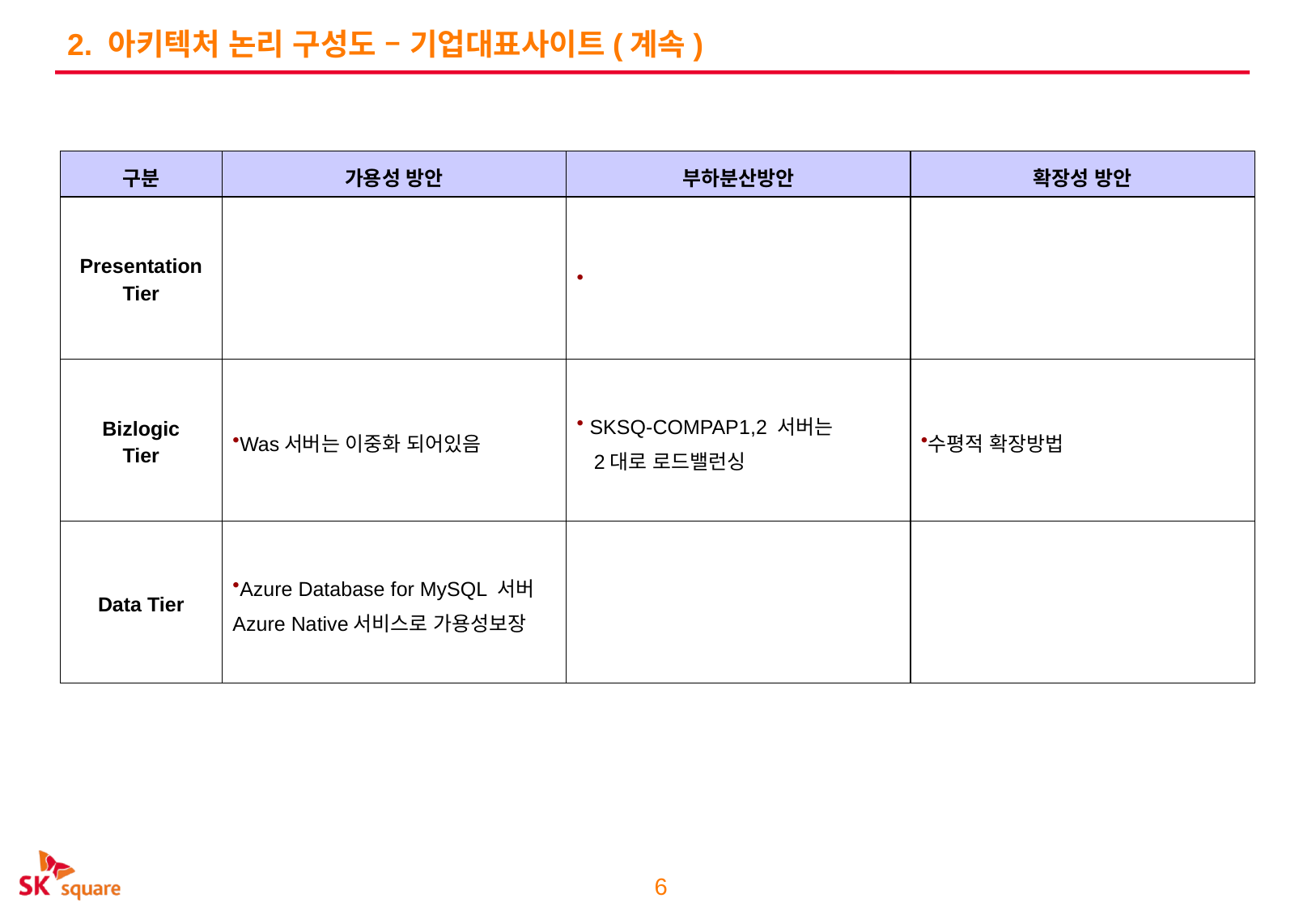

# 2. 아키텍처 논리 구성도 – 기업대표사이트(계속)
| 구분 | 가용성 방안 | 부하분산방안 | 확장성 방안 |
| --- | --- | --- | --- |
| Presentation Tier |  |  |  |
| Bizlogic Tier | Was서버는 이중화 되어있음 | SKSQ-COMPAP1,2 서버는     2대로 로드밸런싱 | 수평적 확장방법 |
| Data Tier | Azure Database for MySQL 서버 Azure Native서비스로 가용성보장 |  |  |